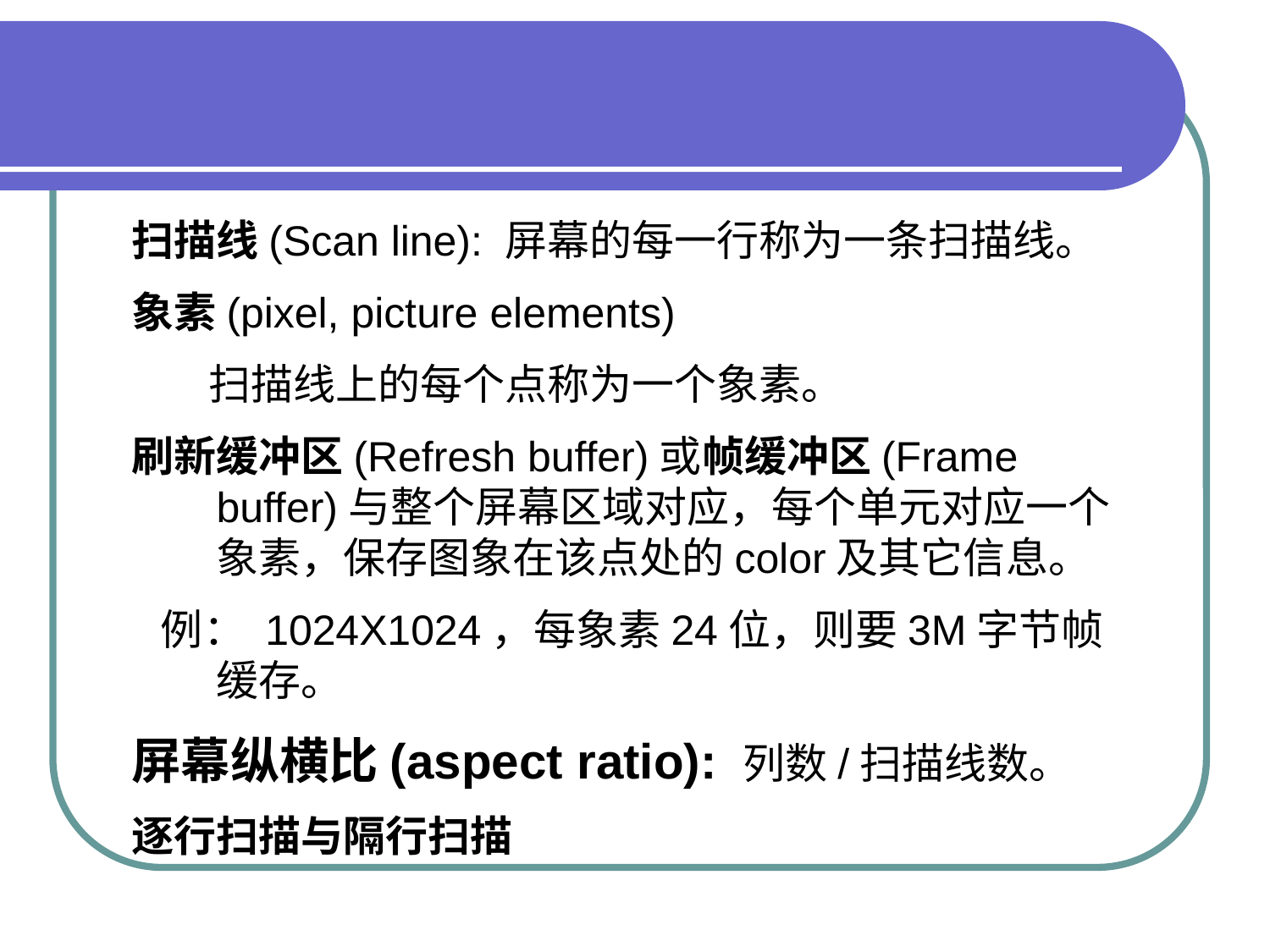

扫描线(Scan line): 屏幕的每一行称为一条扫描线。
象素(pixel, picture elements)
       扫描线上的每个点称为一个象素。
刷新缓冲区(Refresh buffer)或帧缓冲区(Frame buffer)与整个屏幕区域对应，每个单元对应一个象素，保存图象在该点处的color及其它信息。
  例： 1024X1024，每象素24位，则要3M字节帧缓存。
屏幕纵横比(aspect ratio): 列数/扫描线数。
逐行扫描与隔行扫描